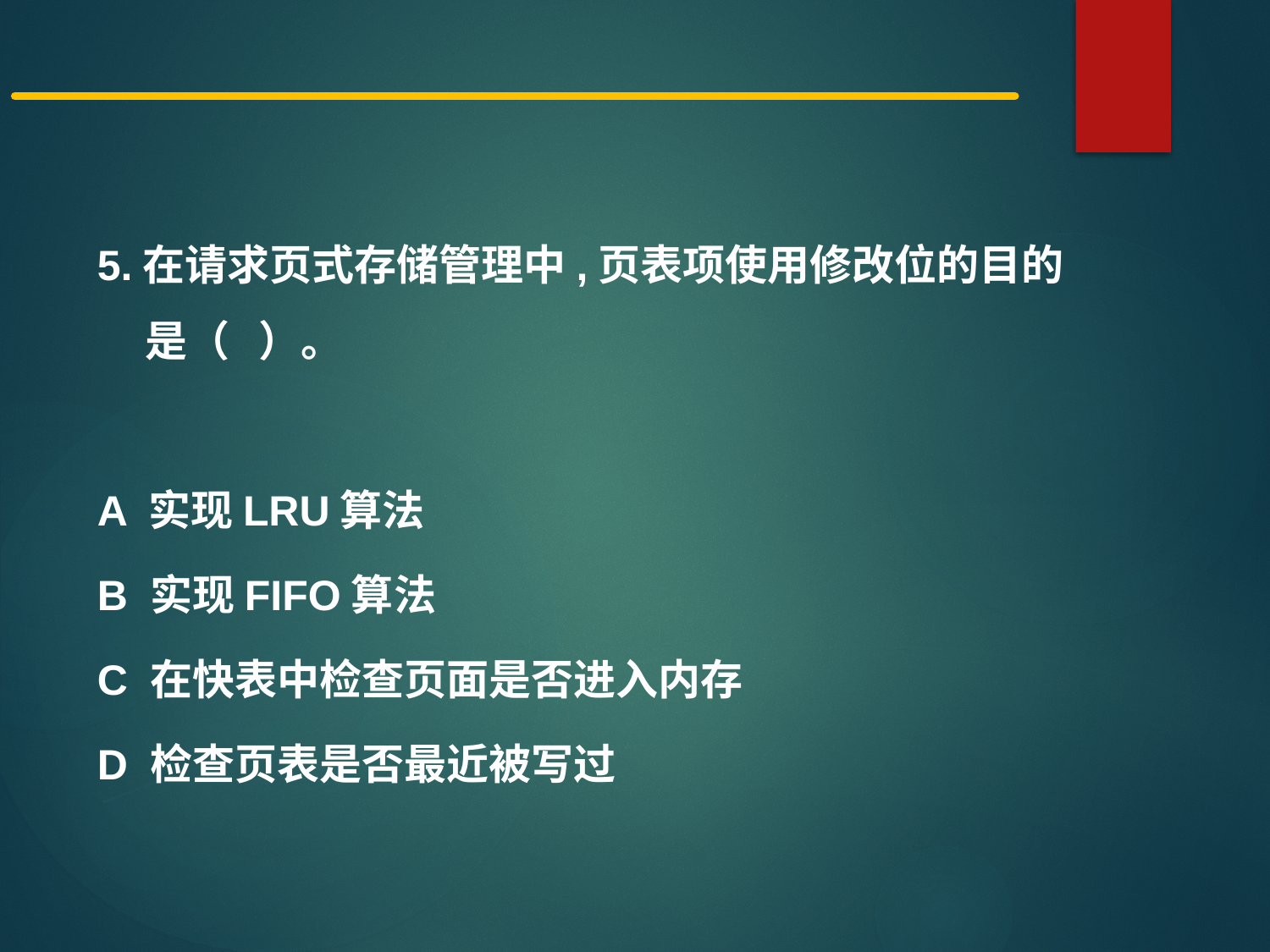

5.在请求页式存储管理中,页表项使用修改位的目的是（   ）。

A 实现LRU算法
B 实现FIFO算法
C 在快表中检查页面是否进入内存
D 检查页表是否最近被写过